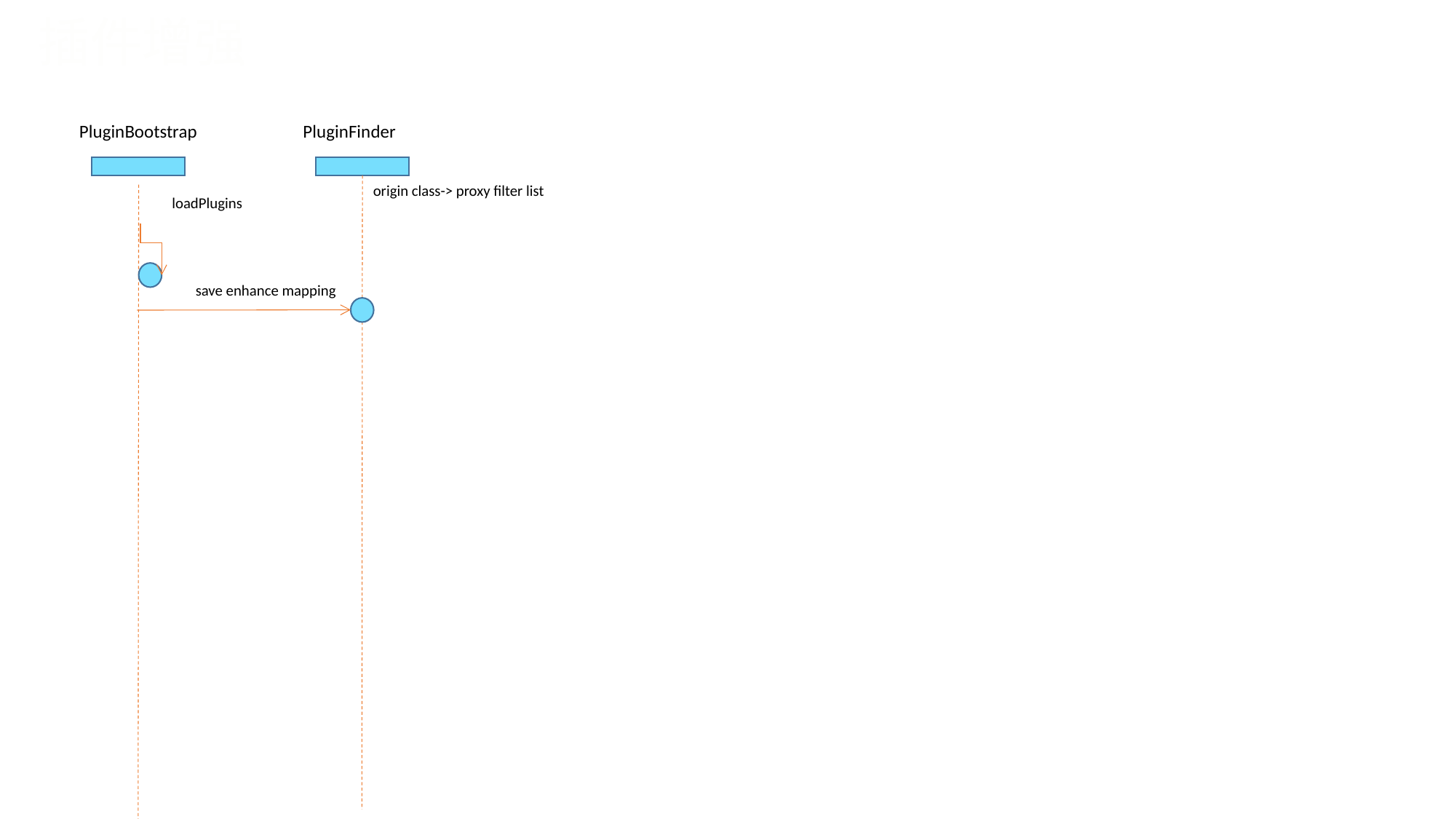

# 插件增强
PluginBootstrap
PluginFinder

origin class-> proxy filter list
loadPlugins

save enhance mapping